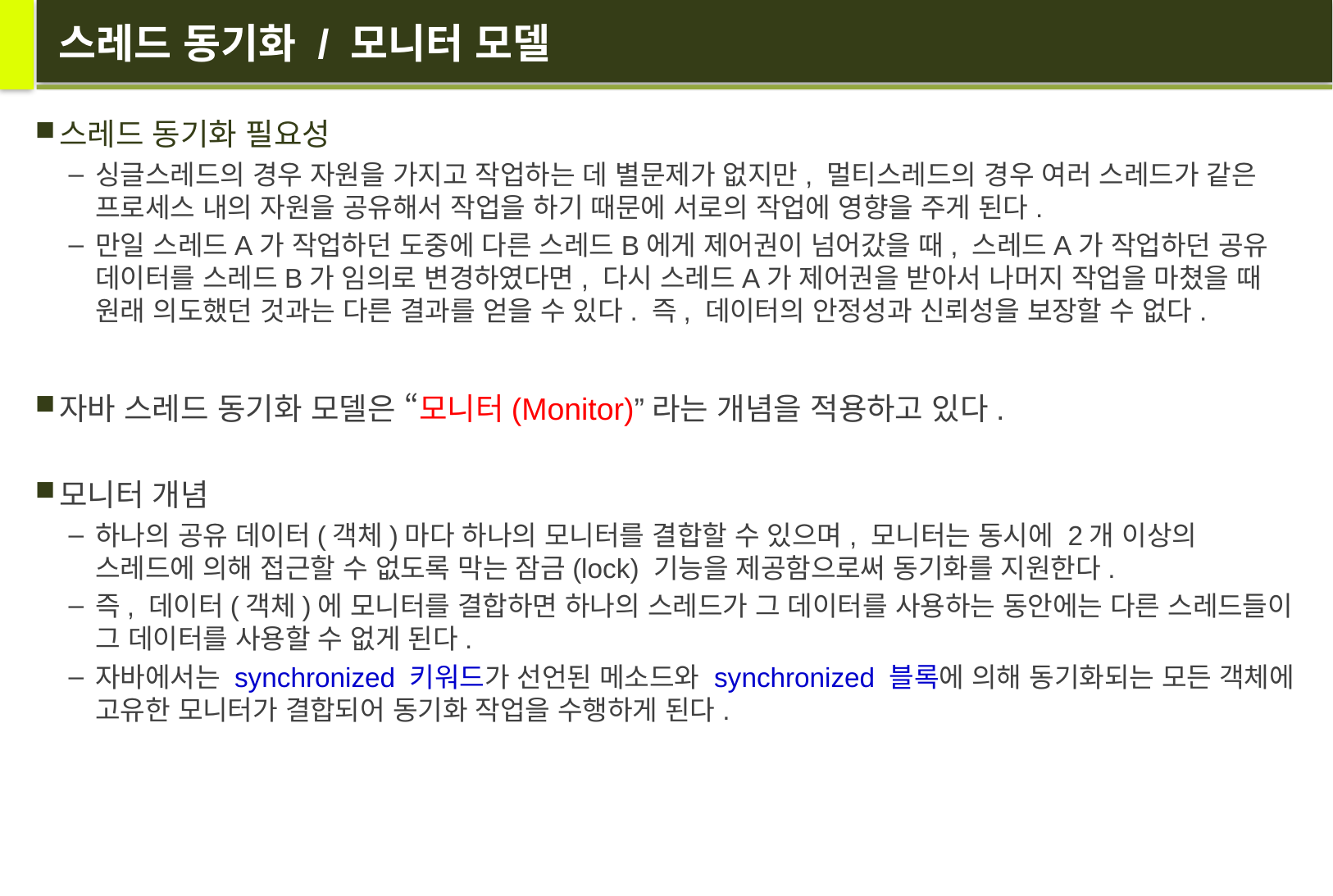

# 스레드 동기화 / 모니터 모델
스레드 동기화 필요성
싱글스레드의 경우 자원을 가지고 작업하는 데 별문제가 없지만, 멀티스레드의 경우 여러 스레드가 같은 프로세스 내의 자원을 공유해서 작업을 하기 때문에 서로의 작업에 영향을 주게 된다.
만일 스레드A가 작업하던 도중에 다른 스레드B에게 제어권이 넘어갔을 때, 스레드A가 작업하던 공유 데이터를 스레드B가 임의로 변경하였다면, 다시 스레드A가 제어권을 받아서 나머지 작업을 마쳤을 때 원래 의도했던 것과는 다른 결과를 얻을 수 있다. 즉, 데이터의 안정성과 신뢰성을 보장할 수 없다.

자바 스레드 동기화 모델은 “모니터(Monitor)”라는 개념을 적용하고 있다.

모니터 개념
하나의 공유 데이터(객체)마다 하나의 모니터를 결합할 수 있으며, 모니터는 동시에 2개 이상의 스레드에 의해 접근할 수 없도록 막는 잠금(lock) 기능을 제공함으로써 동기화를 지원한다.
즉, 데이터(객체)에 모니터를 결합하면 하나의 스레드가 그 데이터를 사용하는 동안에는 다른 스레드들이 그 데이터를 사용할 수 없게 된다.
자바에서는 synchronized 키워드가 선언된 메소드와 synchronized 블록에 의해 동기화되는 모든 객체에 고유한 모니터가 결합되어 동기화 작업을 수행하게 된다.